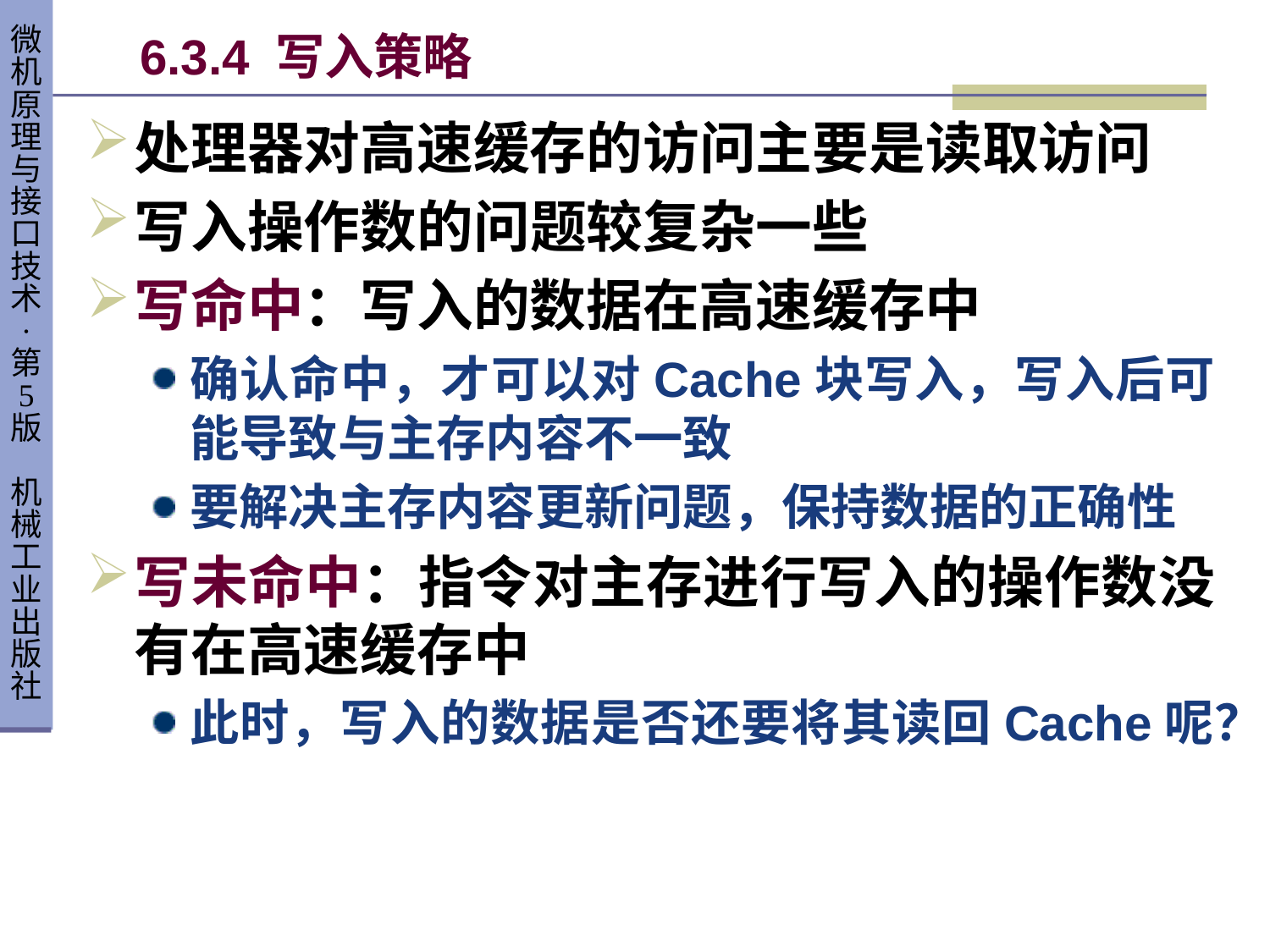

# 6.3.4 写入策略
处理器对高速缓存的访问主要是读取访问
写入操作数的问题较复杂一些
写命中：写入的数据在高速缓存中
确认命中，才可以对Cache块写入，写入后可能导致与主存内容不一致
要解决主存内容更新问题，保持数据的正确性
写未命中：指令对主存进行写入的操作数没有在高速缓存中
此时，写入的数据是否还要将其读回Cache呢？